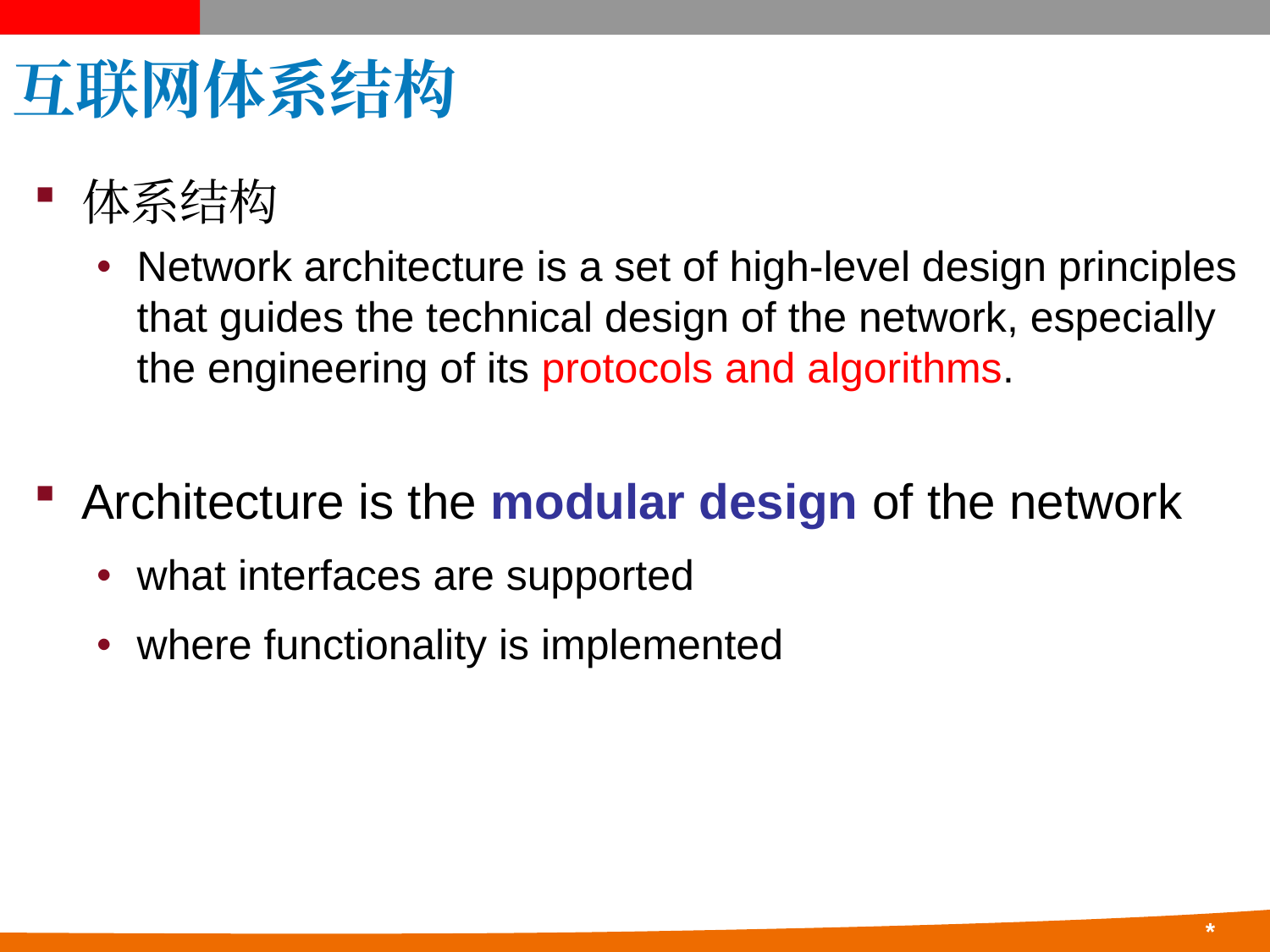

# 互联网体系结构
体系结构
Network architecture is a set of high-level design principles that guides the technical design of the network, especially the engineering of its protocols and algorithms.

Architecture is the modular design of the network
what interfaces are supported
where functionality is implemented